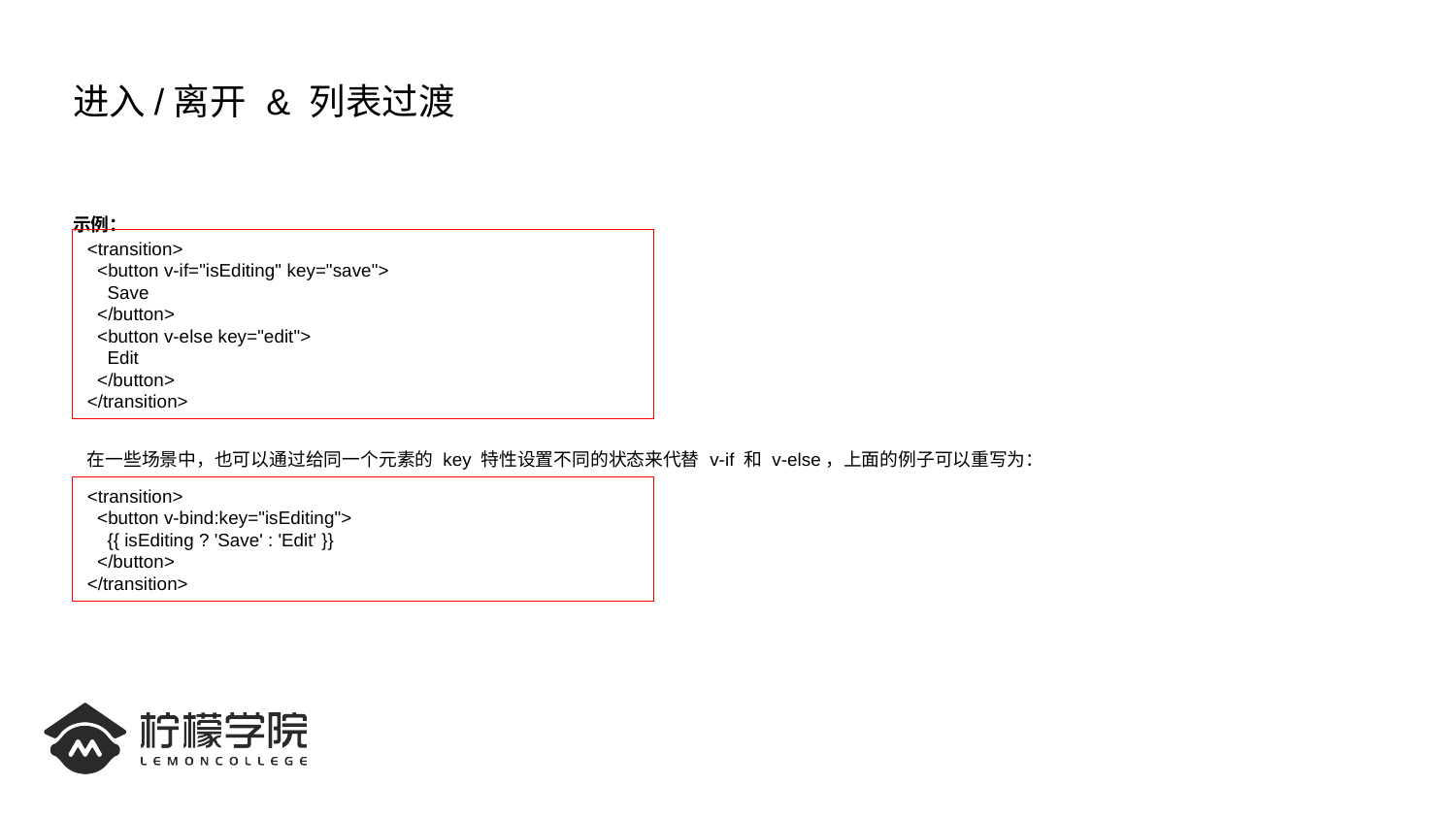

# 进入/离开 & 列表过渡
示例：
<transition>
  <button v-if="isEditing" key="save">
    Save
  </button>
  <button v-else key="edit">
    Edit
  </button>
</transition>
在一些场景中，也可以通过给同一个元素的 key 特性设置不同的状态来代替 v-if 和 v-else，上面的例子可以重写为：
<transition>
  <button v-bind:key="isEditing">
    {{ isEditing ? 'Save' : 'Edit' }}
  </button>
</transition>